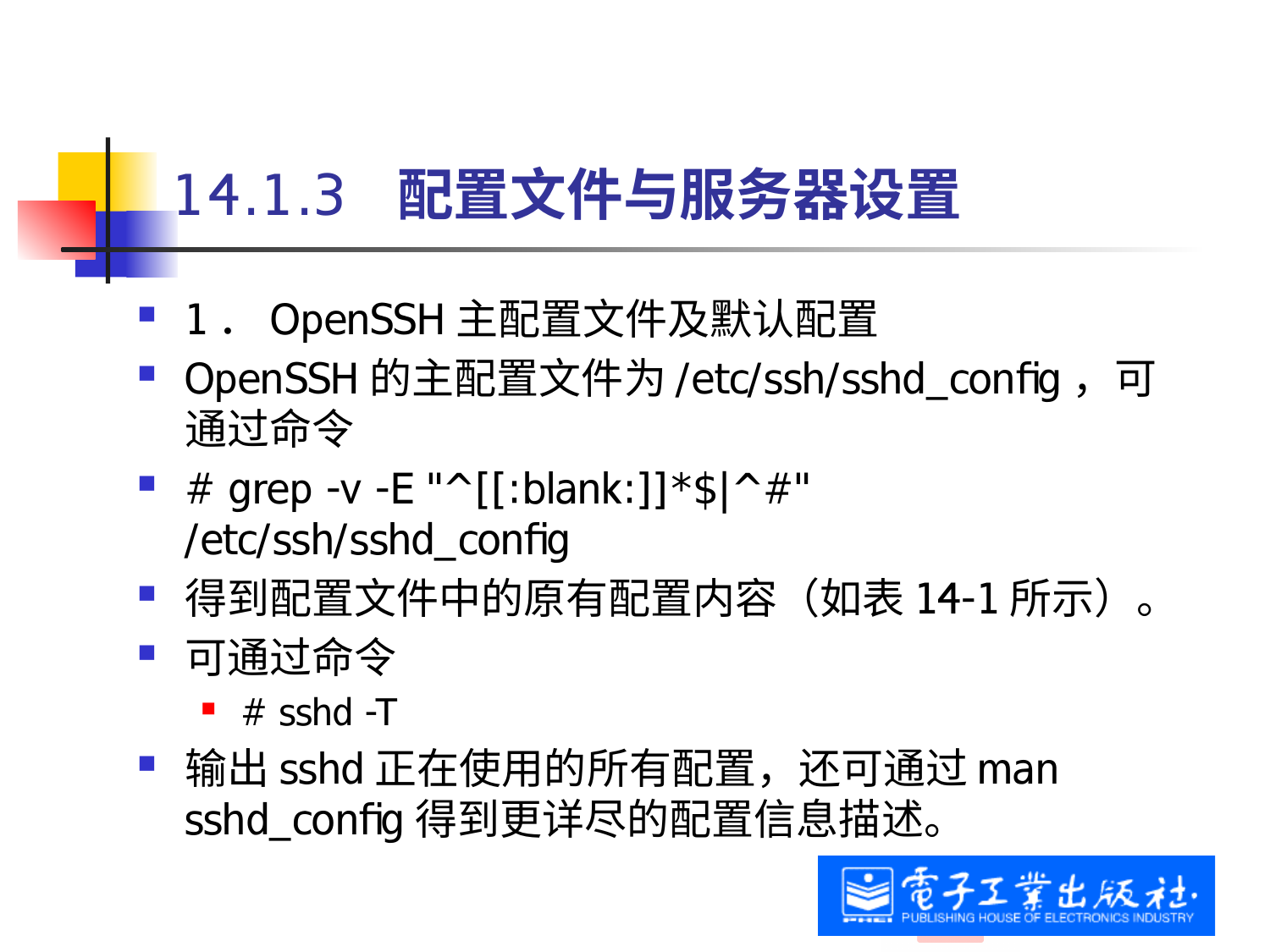

# 14.1.3  配置文件与服务器设置
1．OpenSSH主配置文件及默认配置
OpenSSH的主配置文件为/etc/ssh/sshd_config，可通过命令
# grep -v -E "^[[:blank:]]*$|^#" /etc/ssh/sshd_config
得到配置文件中的原有配置内容（如表14-1所示）。
可通过命令
# sshd -T
输出sshd正在使用的所有配置，还可通过man sshd_config得到更详尽的配置信息描述。